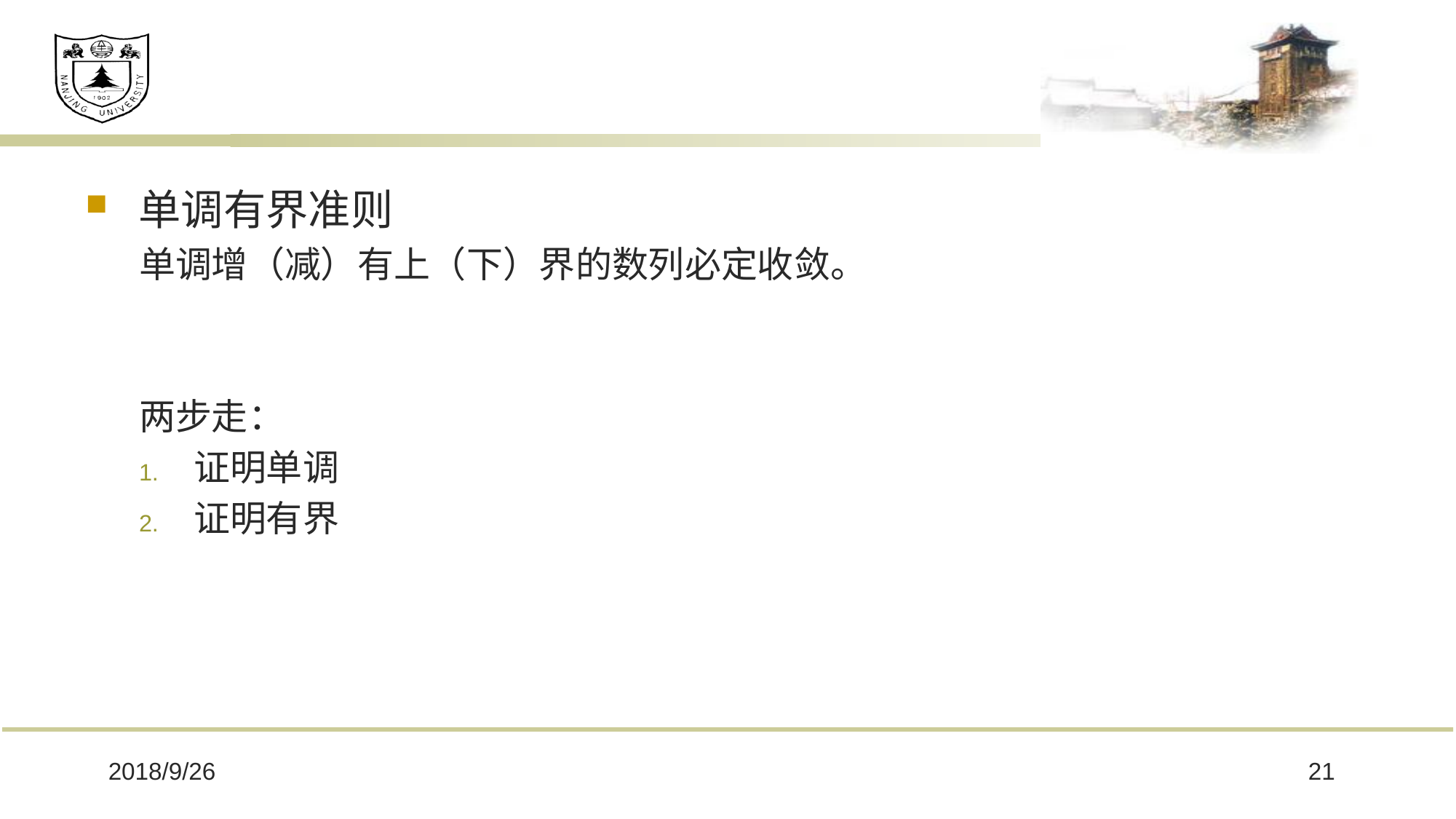

#
单调有界准则
单调增（减）有上（下）界的数列必定收敛。

两步走：
证明单调
证明有界
2018/9/26
21